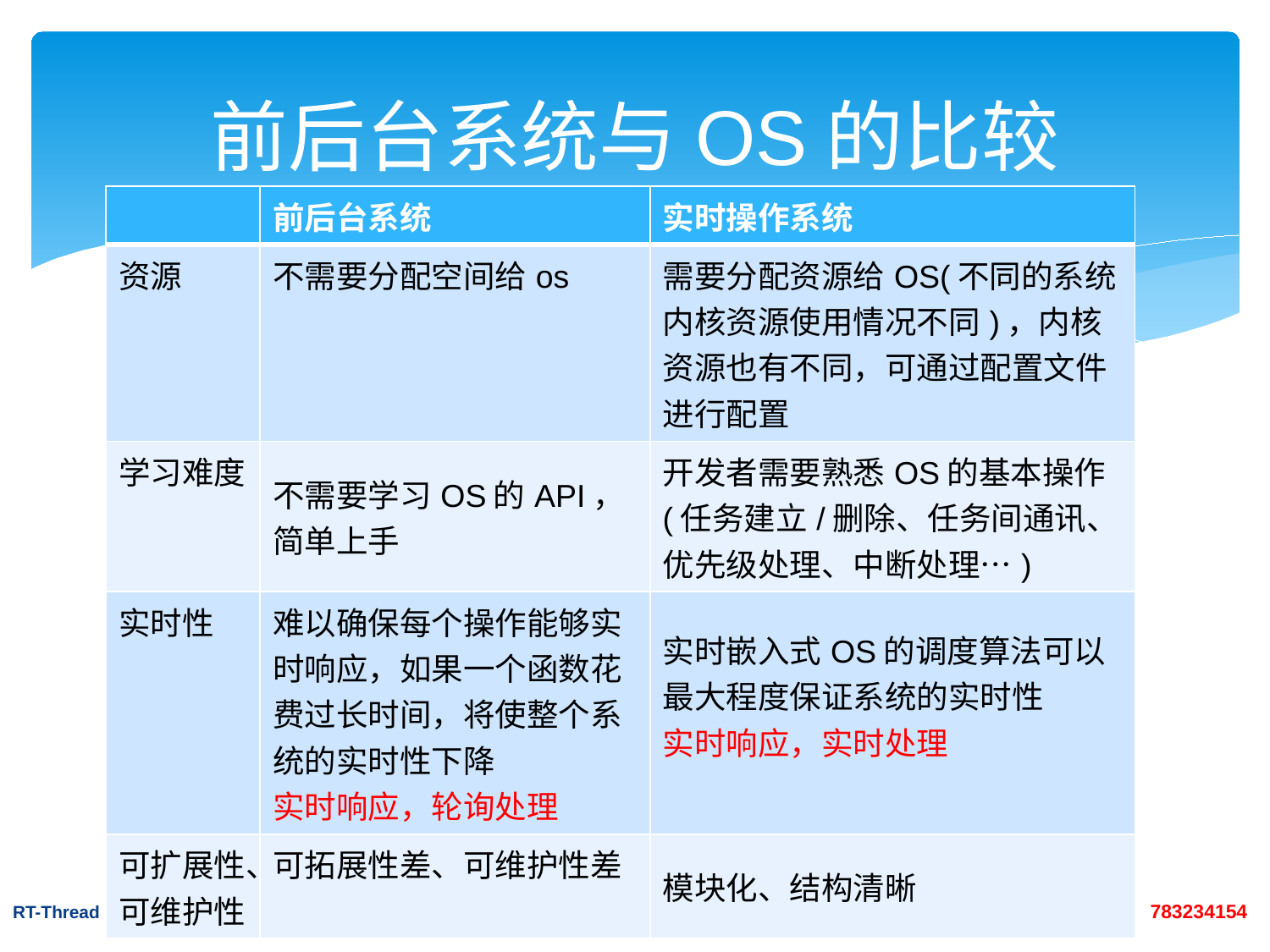

# 前后台系统与OS的比较
|  | 前后台系统 | 实时操作系统 |
| --- | --- | --- |
| 资源 | 不需要分配空间给os | 需要分配资源给OS(不同的系统内核资源使用情况不同)，内核资源也有不同，可通过配置文件进行配置 |
| 学习难度 | 不需要学习OS的API，简单上手 | 开发者需要熟悉OS的基本操作(任务建立/删除、任务间通讯、优先级处理、中断处理…) |
| 实时性 | 难以确保每个操作能够实时响应，如果一个函数花费过长时间，将使整个系统的实时性下降 实时响应，轮询处理 | 实时嵌入式OS的调度算法可以 最大程度保证系统的实时性 实时响应，实时处理 |
| 可扩展性、可维护性 | 可拓展性差、可维护性差 | 模块化、结构清晰 |
RT-Thread 物联网操作系统							学习交流群：783234154
26